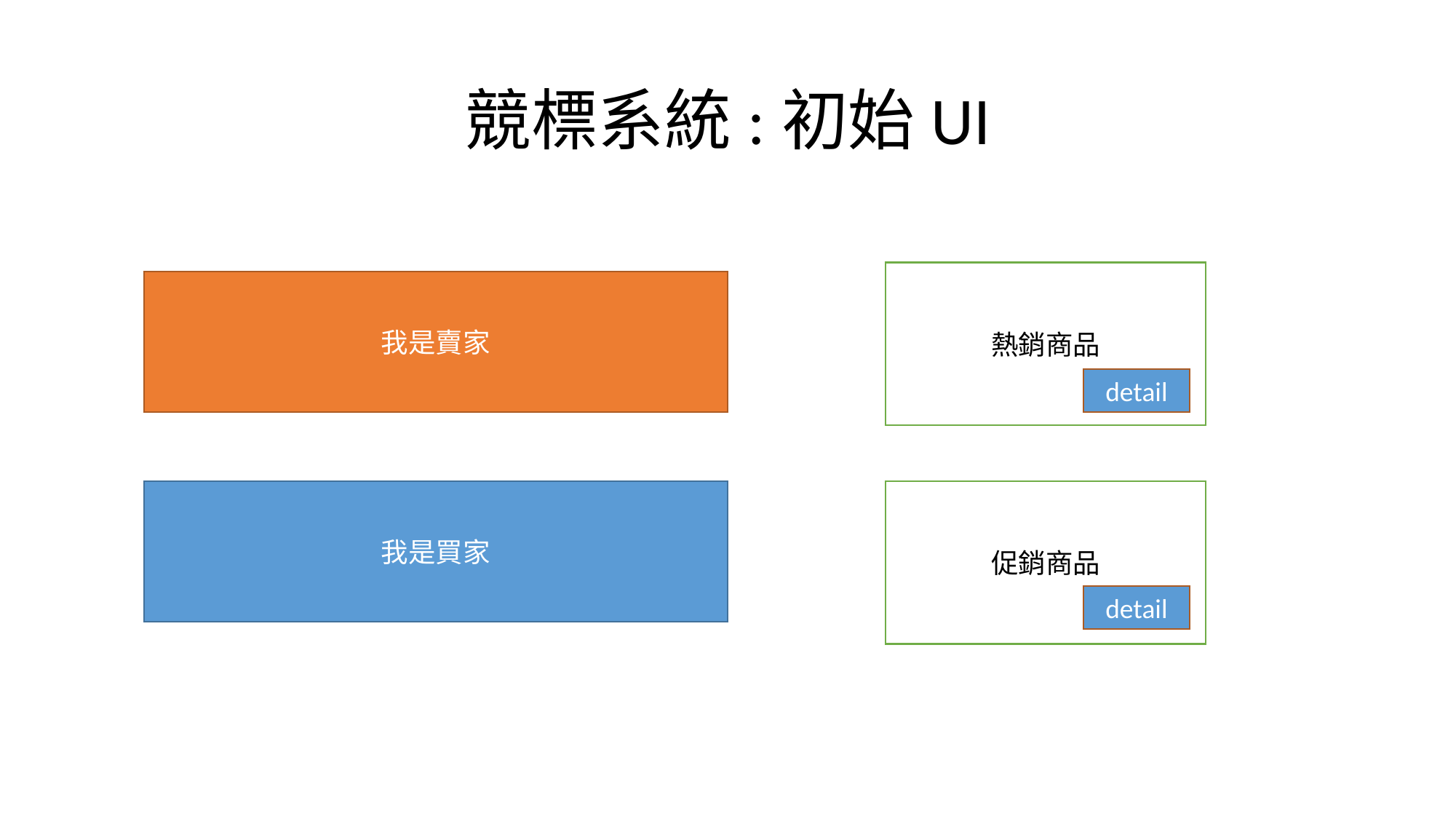

# 競標系統:初始UI
熱銷商品
我是賣家
detail
我是買家
促銷商品
detail